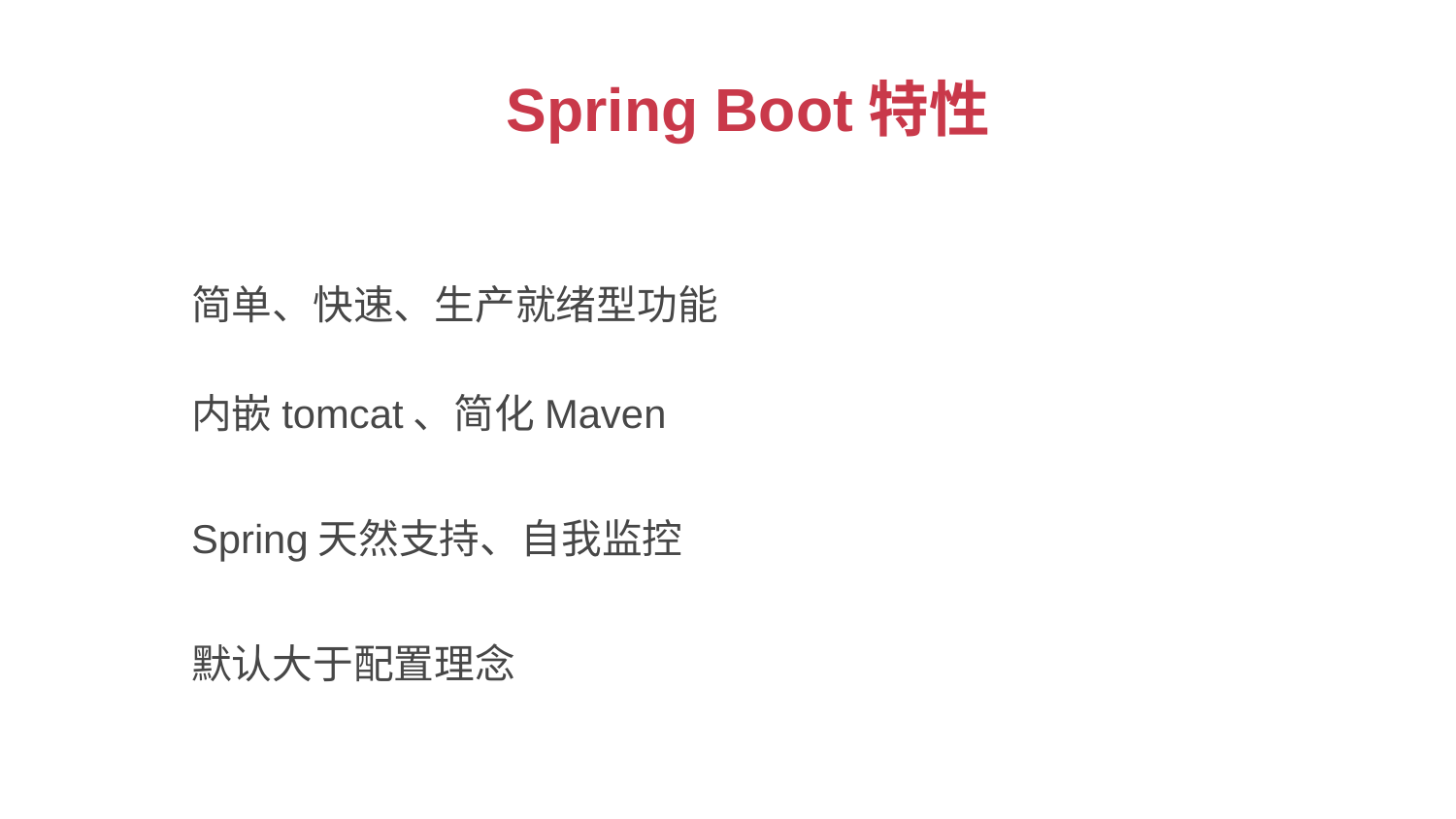

Spring Boot特性
简单、快速、生产就绪型功能
内嵌tomcat、简化Maven
Spring天然支持、自我监控
默认大于配置理念